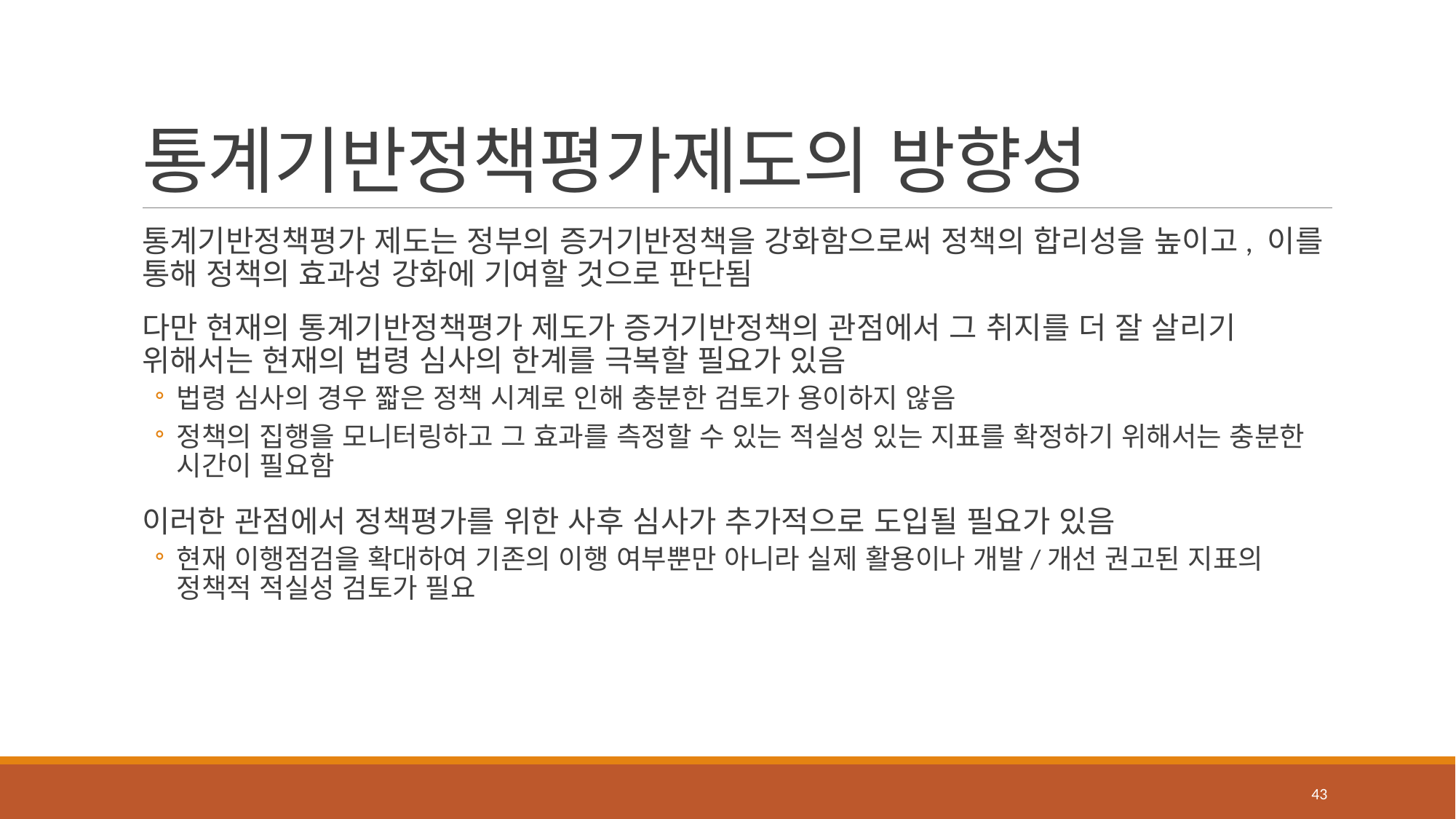

# 통계기반정책평가제도의 방향성
통계기반정책평가 제도는 정부의 증거기반정책을 강화함으로써 정책의 합리성을 높이고, 이를 통해 정책의 효과성 강화에 기여할 것으로 판단됨
다만 현재의 통계기반정책평가 제도가 증거기반정책의 관점에서 그 취지를 더 잘 살리기 위해서는 현재의 법령 심사의 한계를 극복할 필요가 있음
법령 심사의 경우 짧은 정책 시계로 인해 충분한 검토가 용이하지 않음
정책의 집행을 모니터링하고 그 효과를 측정할 수 있는 적실성 있는 지표를 확정하기 위해서는 충분한 시간이 필요함
이러한 관점에서 정책평가를 위한 사후 심사가 추가적으로 도입될 필요가 있음
현재 이행점검을 확대하여 기존의 이행 여부뿐만 아니라 실제 활용이나 개발/개선 권고된 지표의 정책적 적실성 검토가 필요
43